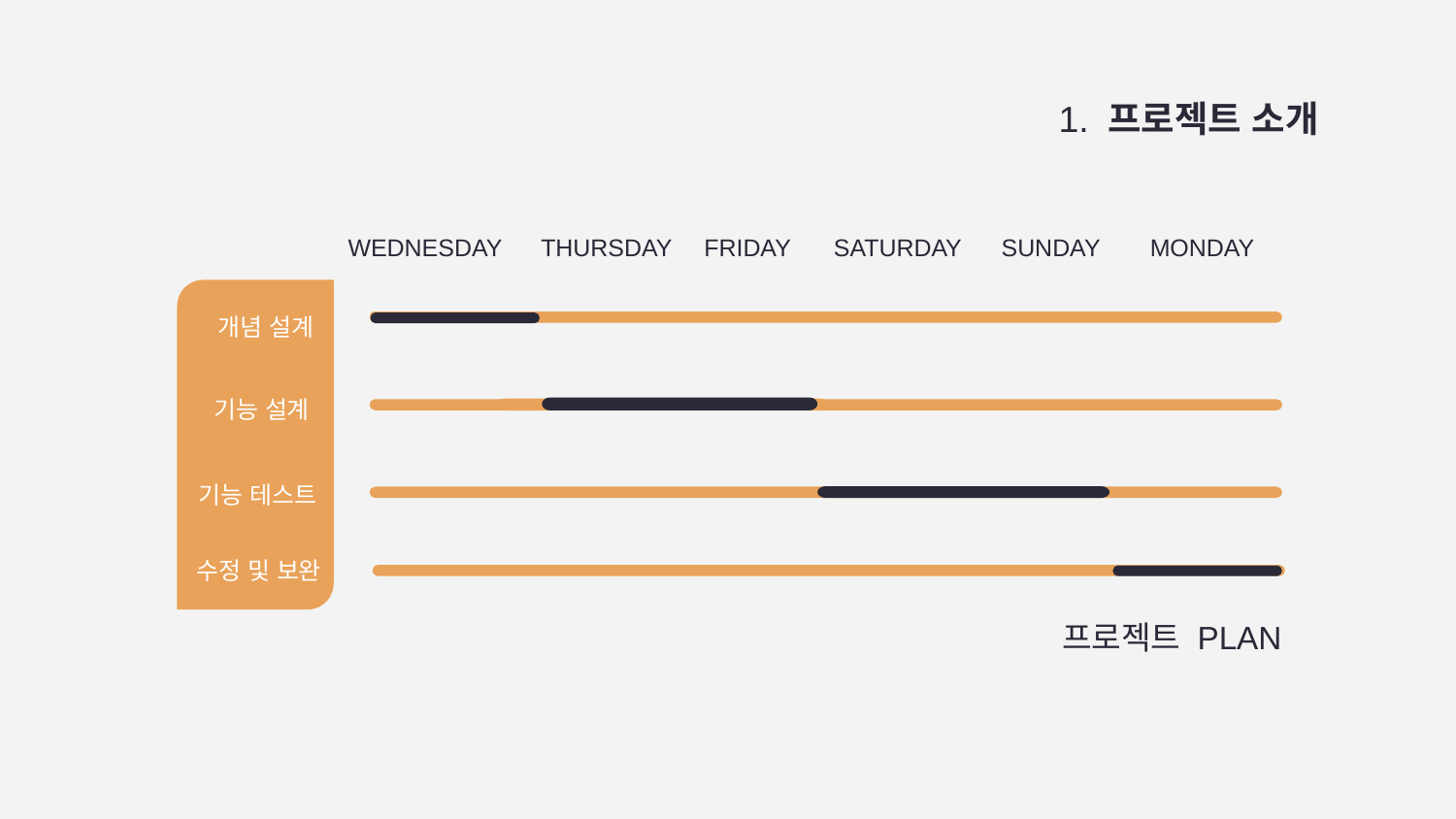

# 1. 프로젝트 소개
THURSDAY
FRIDAY
SATURDAY
SUNDAY
MONDAY
WEDNESDAY

개념 설계
기능 설계
기능 테스트

수정 및 보완

프로젝트 PLAN